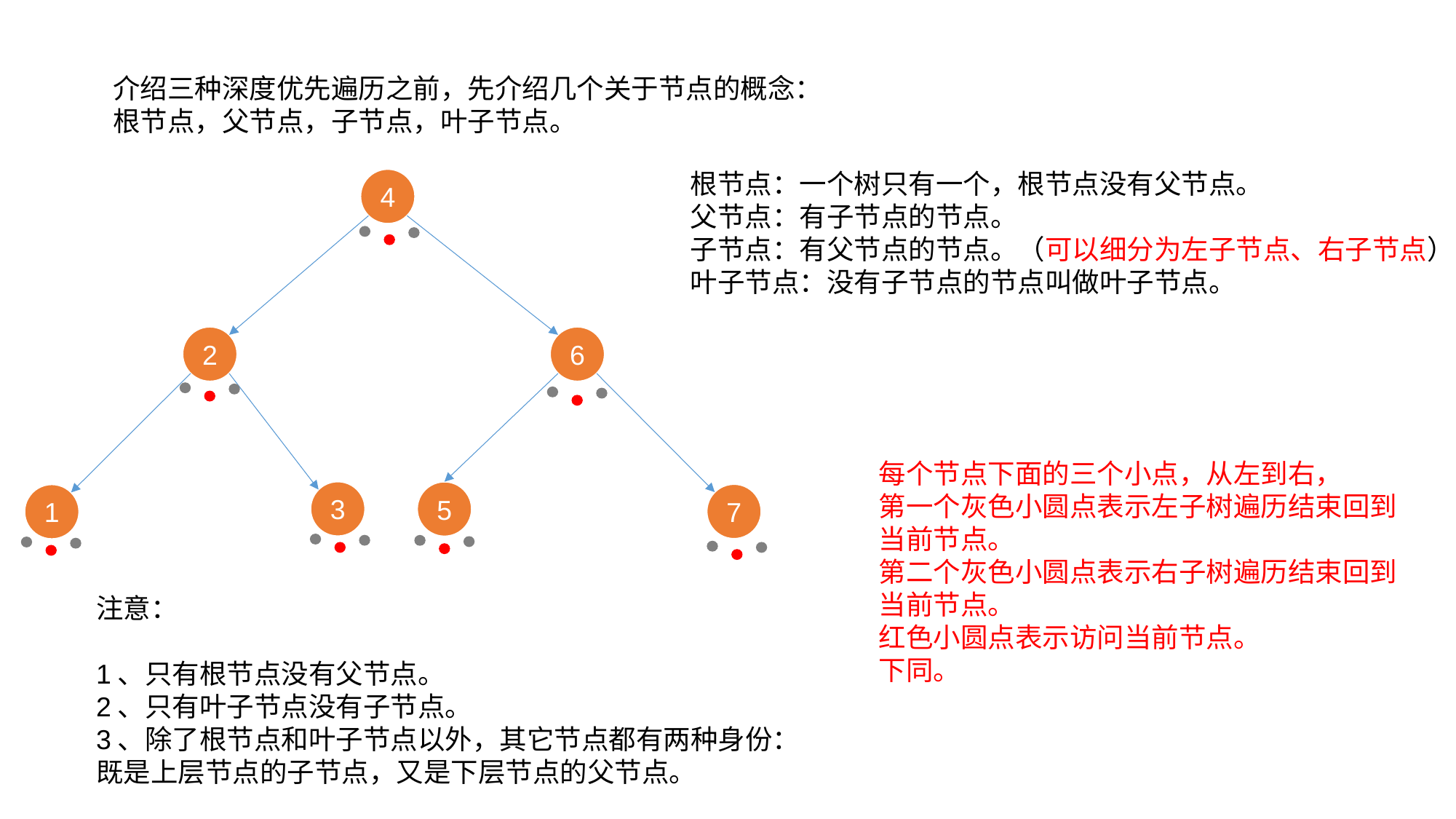

介绍三种深度优先遍历之前，先介绍几个关于节点的概念：
根节点，父节点，子节点，叶子节点。
根节点：一个树只有一个，根节点没有父节点。
父节点：有子节点的节点。
子节点：有父节点的节点。（可以细分为左子节点、右子节点）
叶子节点：没有子节点的节点叫做叶子节点。
4
2
6
3
5
7
1

每个节点下面的三个小点，从左到右，
第一个灰色小圆点表示左子树遍历结束回到
当前节点。
第二个灰色小圆点表示右子树遍历结束回到
当前节点。
红色小圆点表示访问当前节点。
下同。
注意：

1、只有根节点没有父节点。
2、只有叶子节点没有子节点。
3、除了根节点和叶子节点以外，其它节点都有两种身份：
既是上层节点的子节点，又是下层节点的父节点。